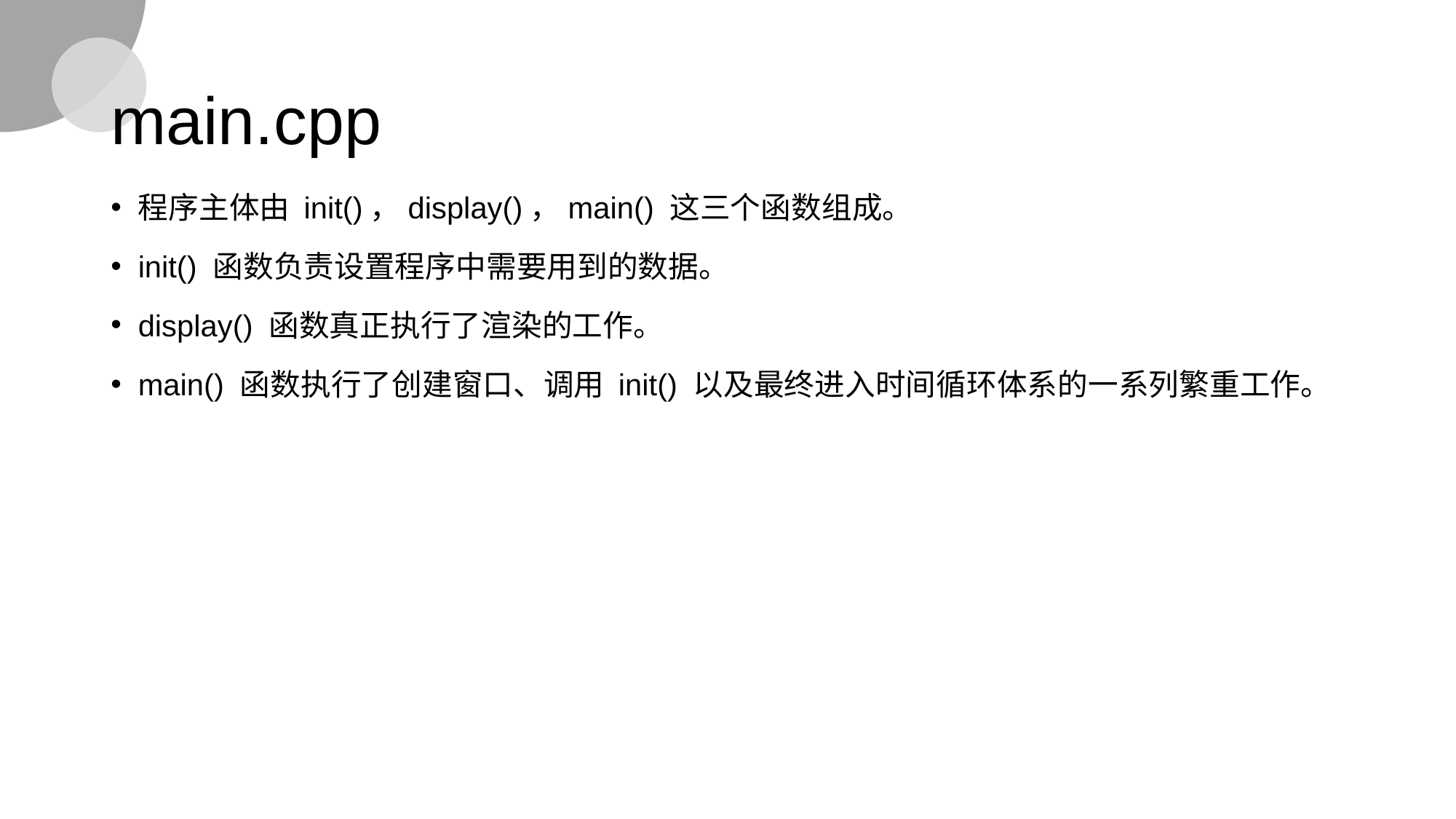

# main.cpp
程序主体由 init()，display()，main() 这三个函数组成。
init() 函数负责设置程序中需要用到的数据。
display() 函数真正执行了渲染的工作。
main() 函数执行了创建窗口、调用 init() 以及最终进入时间循环体系的一系列繁重工作。